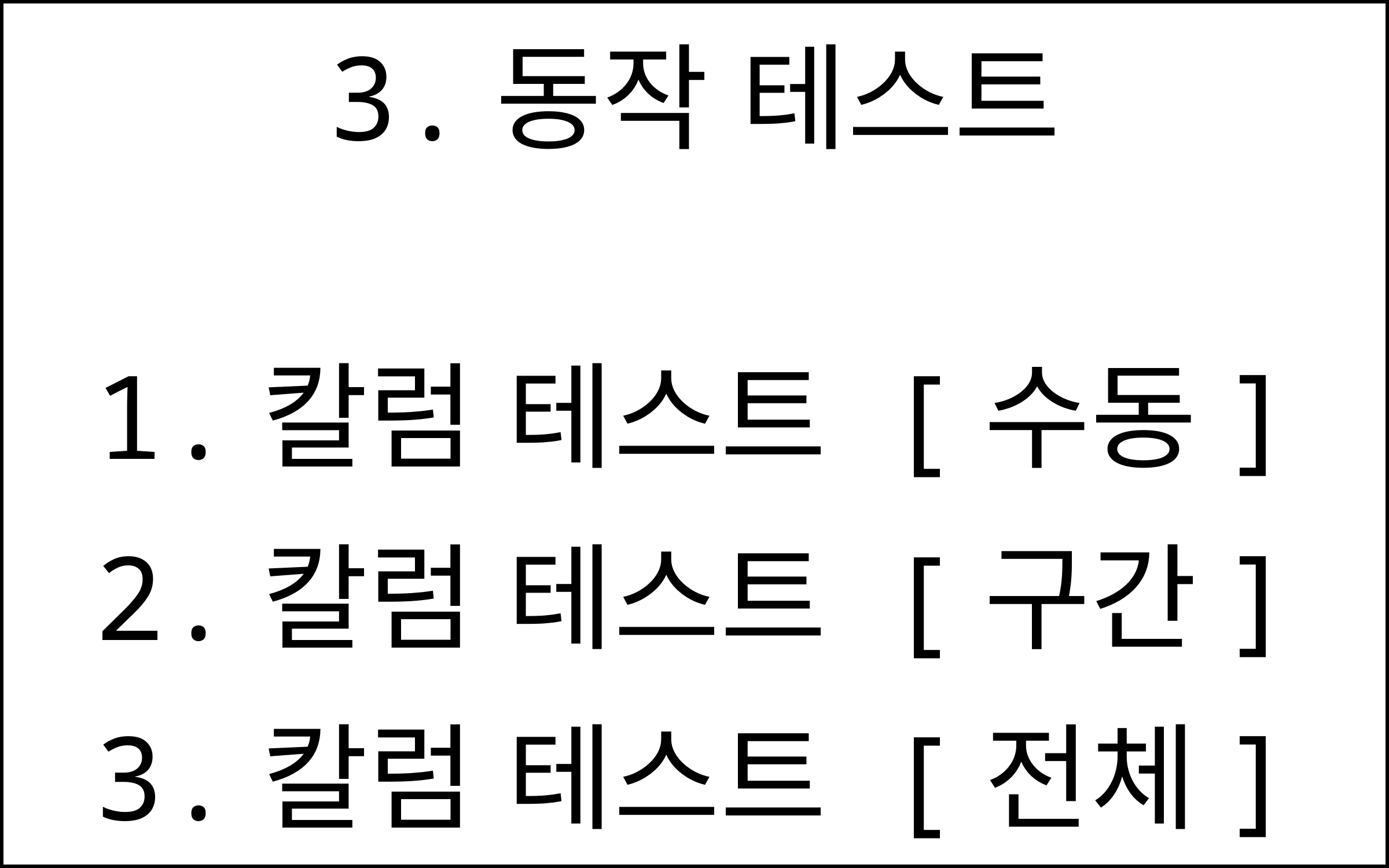

3.동작 테스트

1.칼럼 테스트 [수동]
2.칼럼 테스트 [구간]
3.칼럼 테스트 [전체]